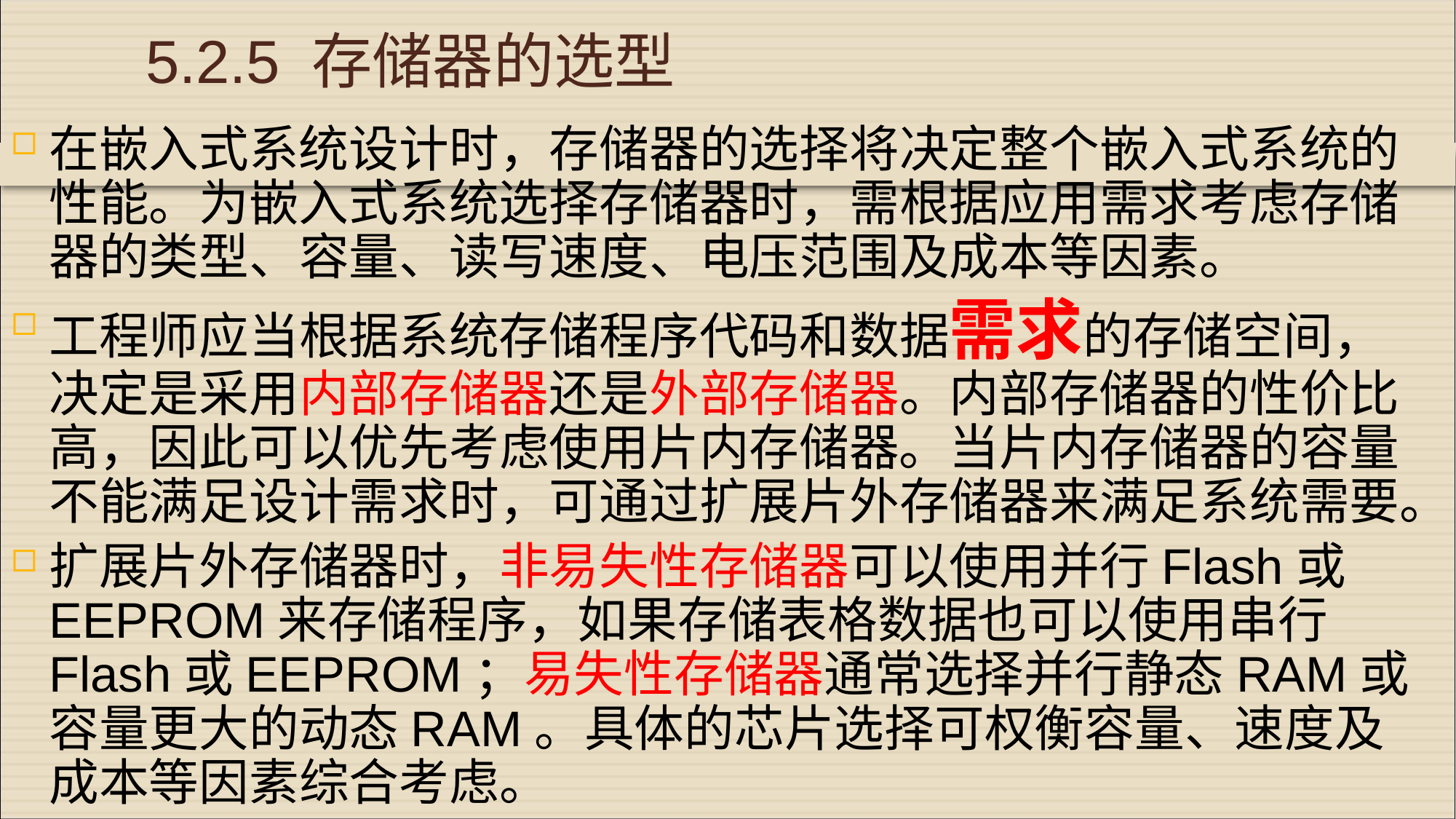

# 5.2.5 存储器的选型
在嵌入式系统设计时，存储器的选择将决定整个嵌入式系统的性能。为嵌入式系统选择存储器时，需根据应用需求考虑存储器的类型、容量、读写速度、电压范围及成本等因素。
工程师应当根据系统存储程序代码和数据需求的存储空间，决定是采用内部存储器还是外部存储器。内部存储器的性价比高，因此可以优先考虑使用片内存储器。当片内存储器的容量不能满足设计需求时，可通过扩展片外存储器来满足系统需要。
扩展片外存储器时，非易失性存储器可以使用并行Flash或EEPROM来存储程序，如果存储表格数据也可以使用串行Flash或EEPROM；易失性存储器通常选择并行静态RAM或容量更大的动态RAM。具体的芯片选择可权衡容量、速度及成本等因素综合考虑。